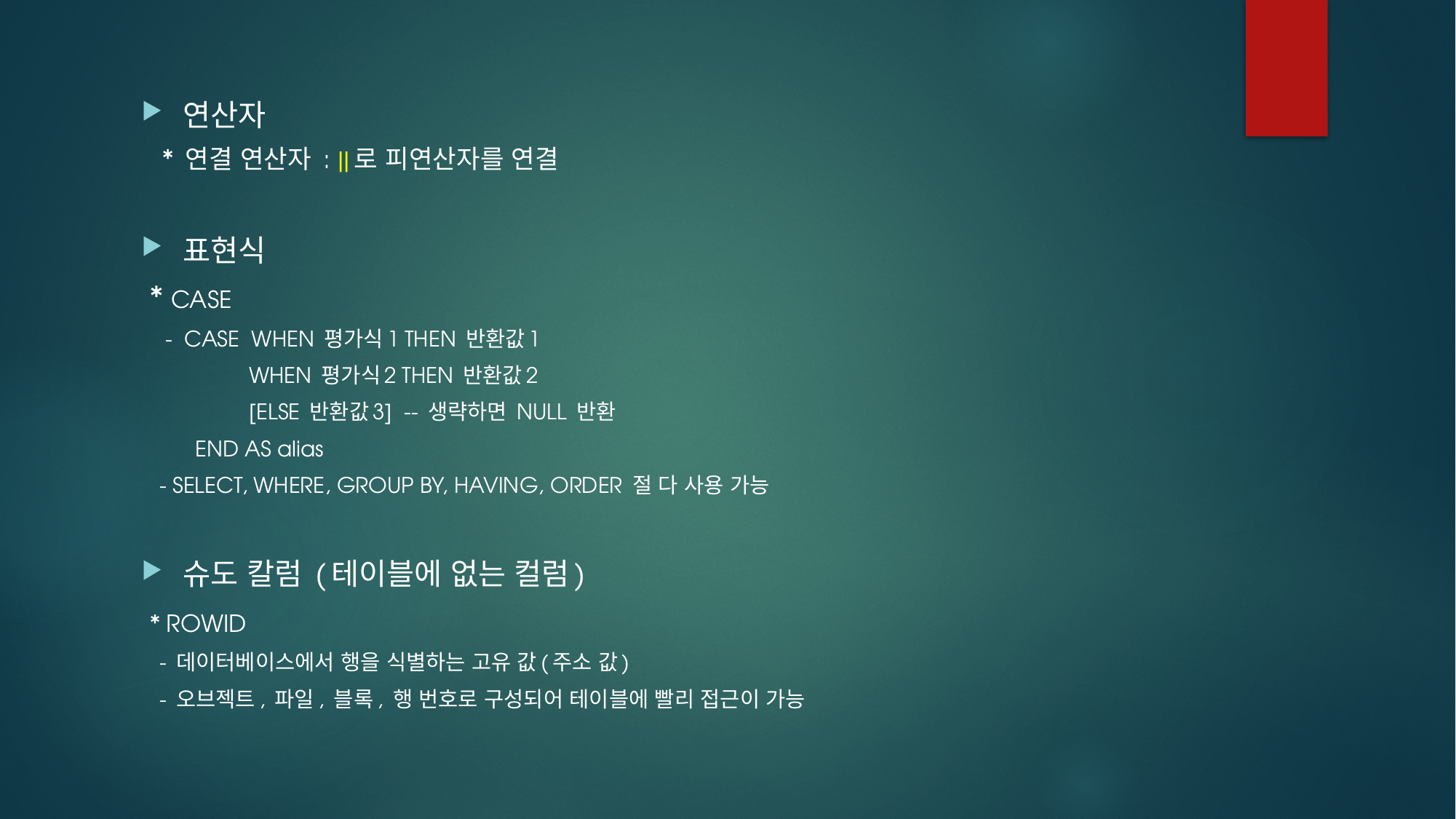

연산자
   * 연결 연산자 : ||로 피연산자를 연결

표현식
 * CASE
    -  CASE  WHEN 평가식1 THEN 반환값1
		     WHEN 평가식2 THEN 반환값2
		     [ELSE 반환값3]  -- 생략하면 NULL 반환
         END AS alias
   - SELECT, WHERE, GROUP BY, HAVING, ORDER 절 다 사용 가능

슈도 칼럼 (테이블에 없는 컬럼)
 * ROWID
   - 데이터베이스에서 행을 식별하는 고유 값(주소 값)
   - 오브젝트, 파일, 블록, 행 번호로 구성되어 테이블에 빨리 접근이 가능